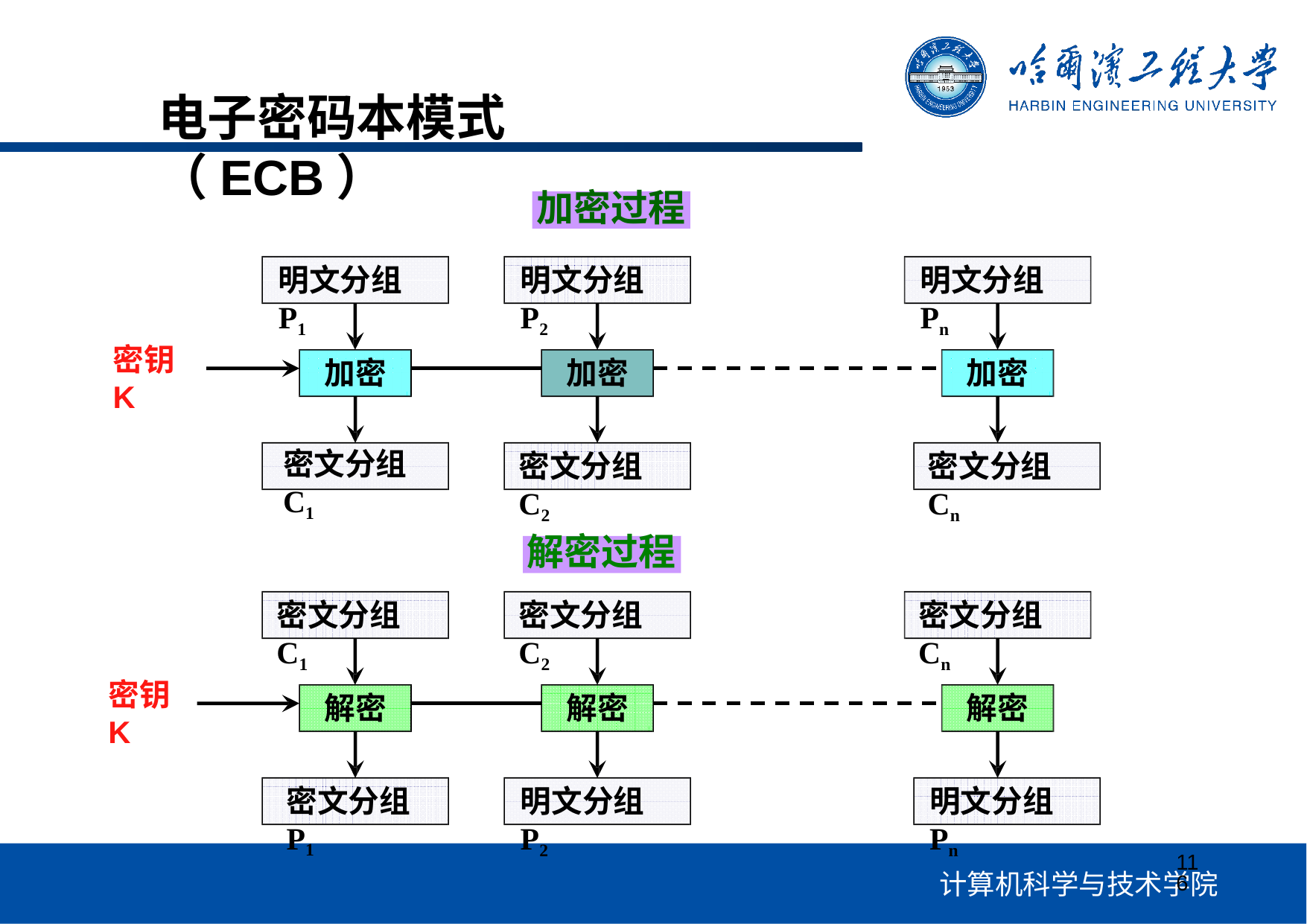

# 电子密码本模式（ECB）
加密过程

明文分组P1
明文分组P2
明文分组Pn

密钥K

加密
加密
加密

密文分组C1
密文分组C2
密文分组Cn
解密过程

密文分组C1
密文分组C2
密文分组Cn

密钥K

解密
解密
解密

密文分组P1
明文分组P2
明文分组Pn
116